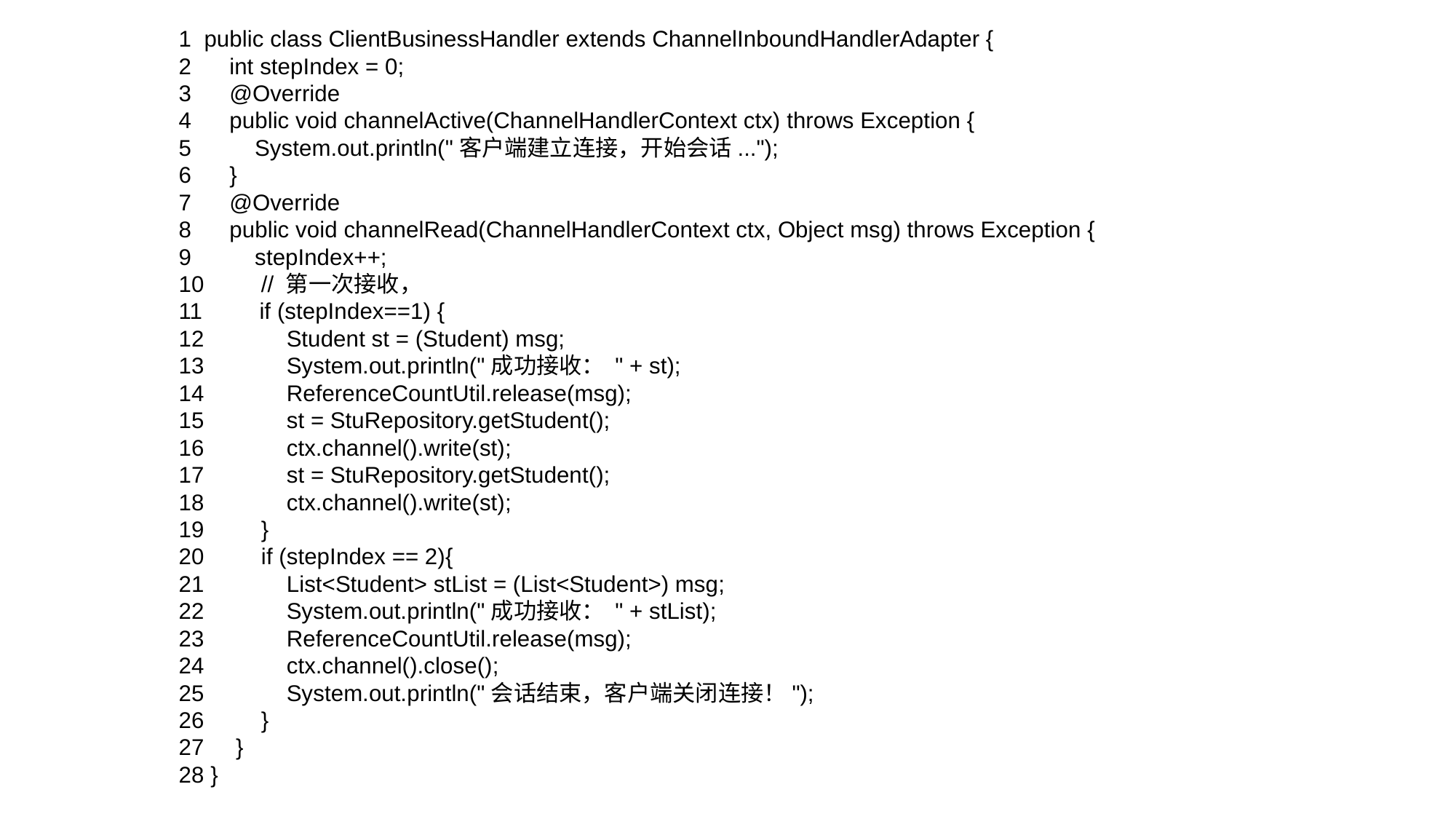

1  public class ClientBusinessHandler extends ChannelInboundHandlerAdapter {
2      int stepIndex = 0;
3      @Override
4      public void channelActive(ChannelHandlerContext ctx) throws Exception {
5          System.out.println("客户端建立连接，开始会话...");
6      }
7      @Override
8      public void channelRead(ChannelHandlerContext ctx, Object msg) throws Exception {
9          stepIndex++;
10         // 第一次接收，
11         if (stepIndex==1) {
12             Student st = (Student) msg;
13             System.out.println("成功接收： " + st);
14             ReferenceCountUtil.release(msg);
15             st = StuRepository.getStudent();
16             ctx.channel().write(st);
17             st = StuRepository.getStudent();
18             ctx.channel().write(st);
19         }
20         if (stepIndex == 2){
21             List<Student> stList = (List<Student>) msg;
22             System.out.println("成功接收： " + stList);
23             ReferenceCountUtil.release(msg);
24             ctx.channel().close();
25             System.out.println("会话结束，客户端关闭连接！");
26         }
27     }
28 }